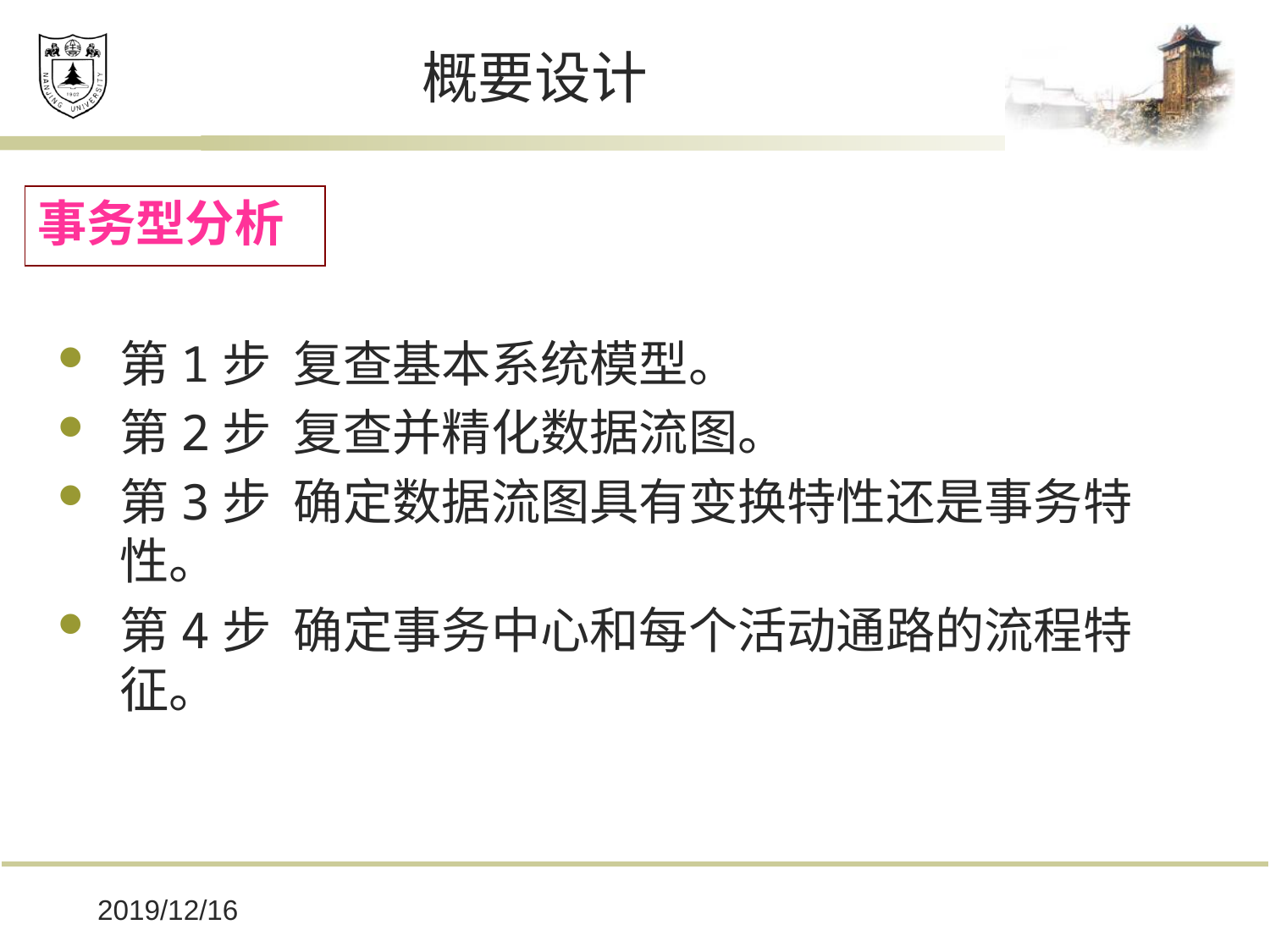

# 概要设计
事务型分析
第1步  复查基本系统模型。
第2步  复查并精化数据流图。
第3步  确定数据流图具有变换特性还是事务特性。
第4步  确定事务中心和每个活动通路的流程特征。
2019/12/16